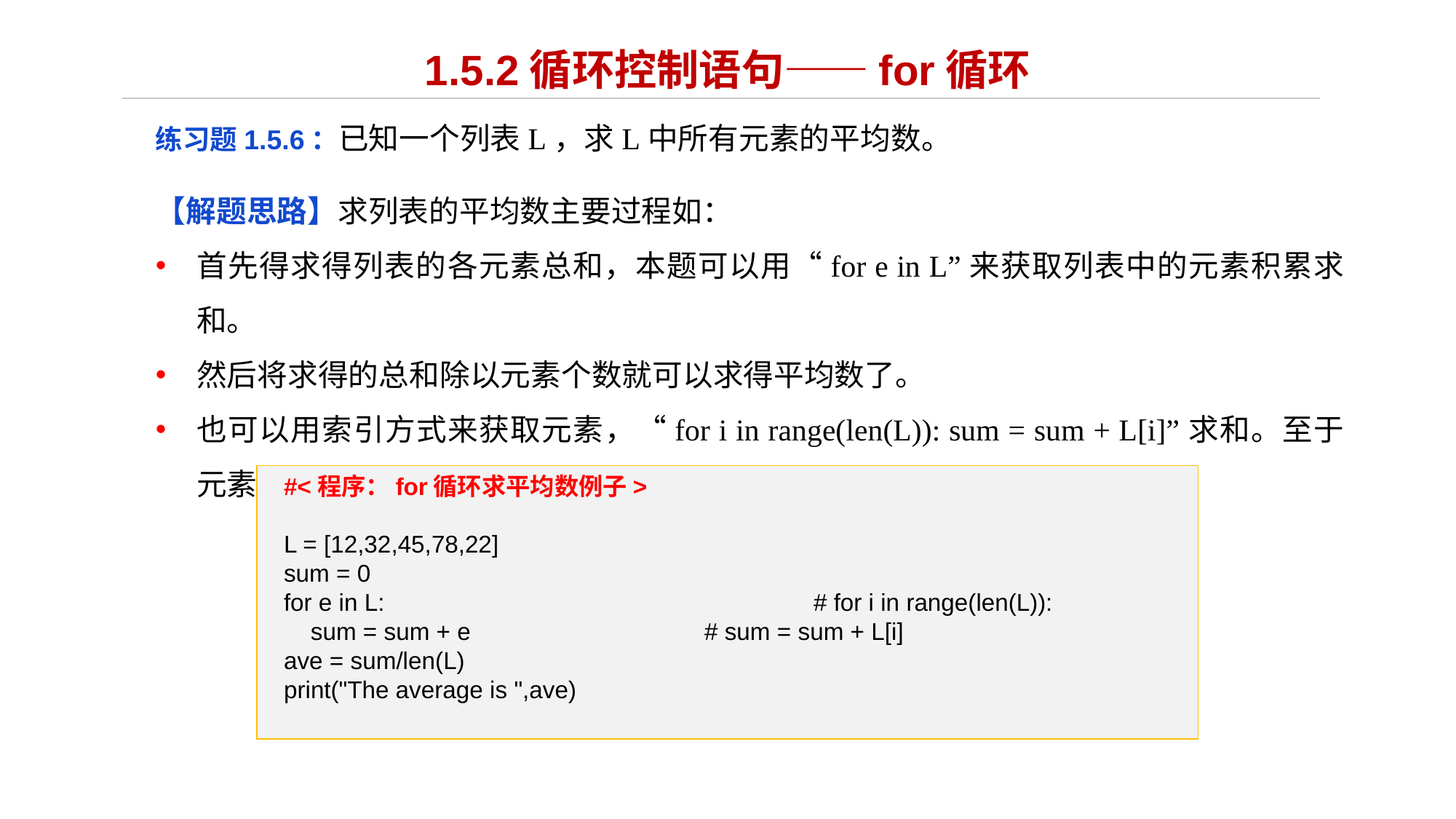

# 1.5.2循环控制语句——for循环
练习题1.5.6：已知一个列表L，求L中所有元素的平均数。

【解题思路】求列表的平均数主要过程如：
首先得求得列表的各元素总和，本题可以用“for e in L”来获取列表中的元素积累求和。
然后将求得的总和除以元素个数就可以求得平均数了。
也可以用索引方式来获取元素，“for i in range(len(L)): sum = sum + L[i]”求和。至于元素个数是使用内置函数len()来获得。
#<程序：for循环求平均数例子>

L = [12,32,45,78,22]
sum = 0
for e in L:				# for i in range(len(L)):
    sum = sum + e			# sum = sum + L[i]
ave = sum/len(L)
print("The average is ",ave)